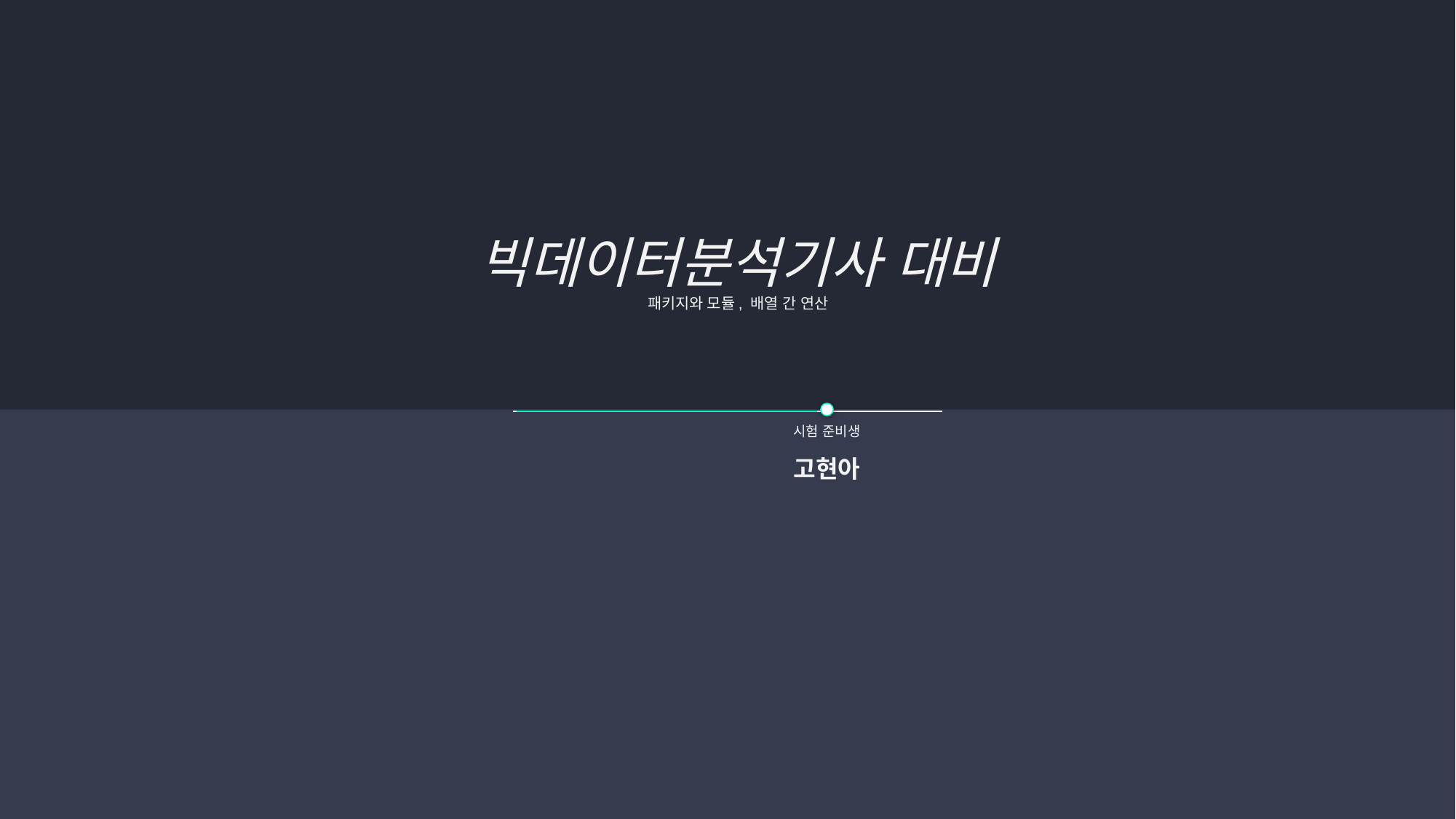

빅데이터분석기사 대비
패키지와 모듈, 배열 간 연산

시험 준비생
고현아